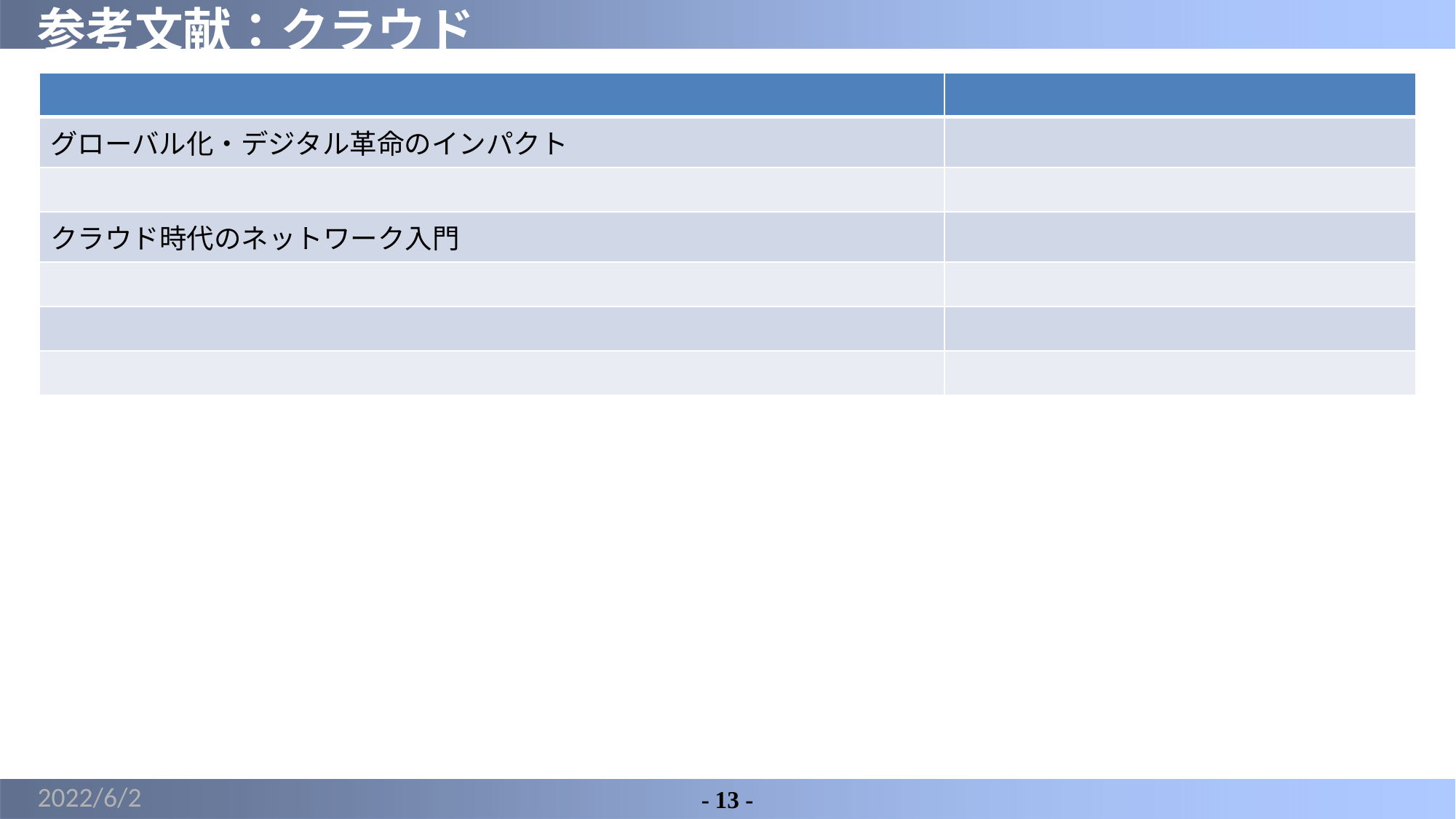

# 参考文献：クラウド
|  |  |
| --- | --- |
| グローバル化・デジタル革命のインパクト |  |
|  |  |
| クラウド時代のネットワーク入門 |  |
|  |  |
|  |  |
|  |  |
2022/6/2
- 13 -